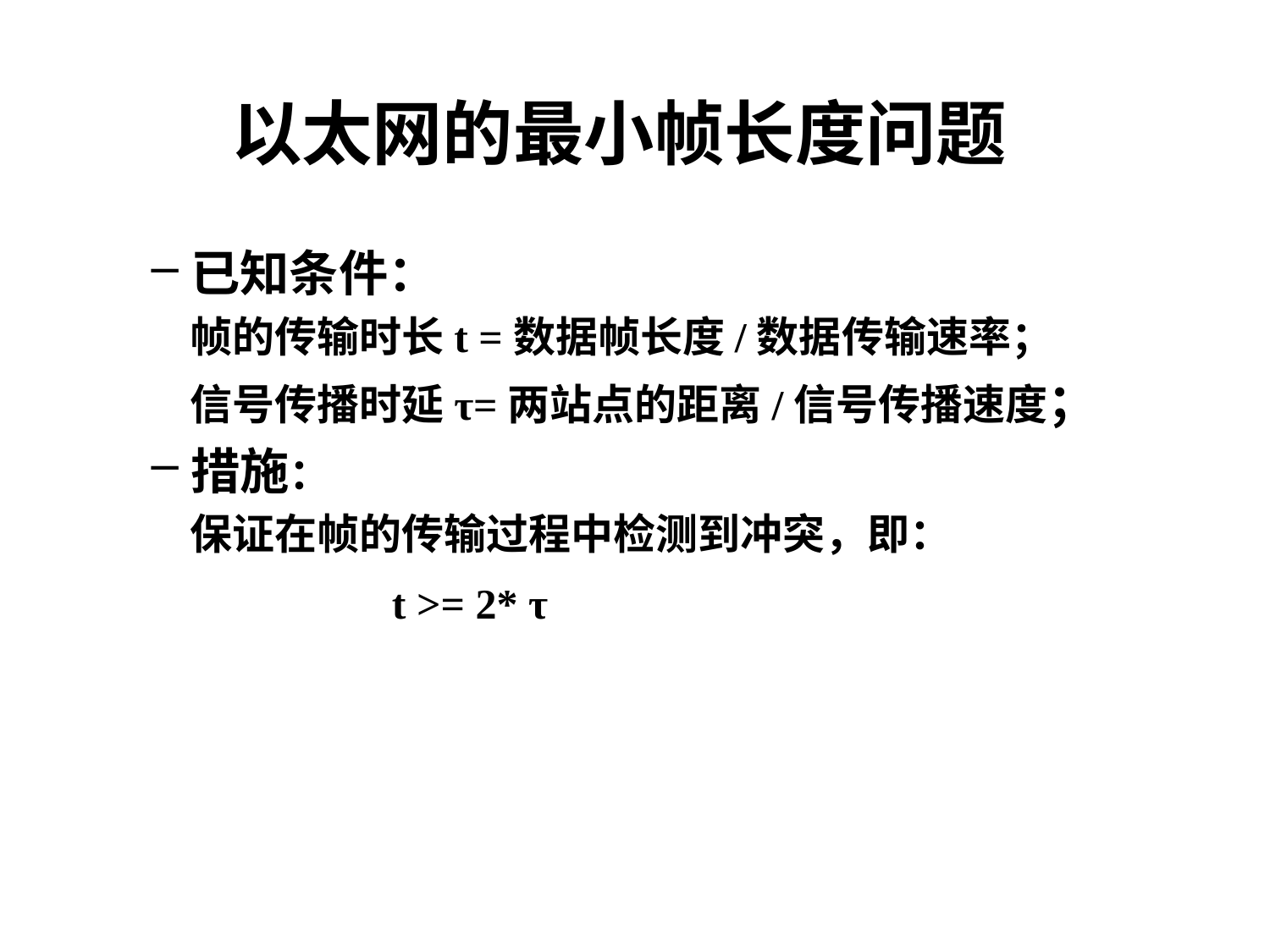

# 以太网的最小帧长度问题
已知条件：
   帧的传输时长t =数据帧长度/数据传输速率；
   信号传播时延τ=两站点的距离/信号传播速度；
措施：
   保证在帧的传输过程中检测到冲突，即：
	                   t >= 2* τ